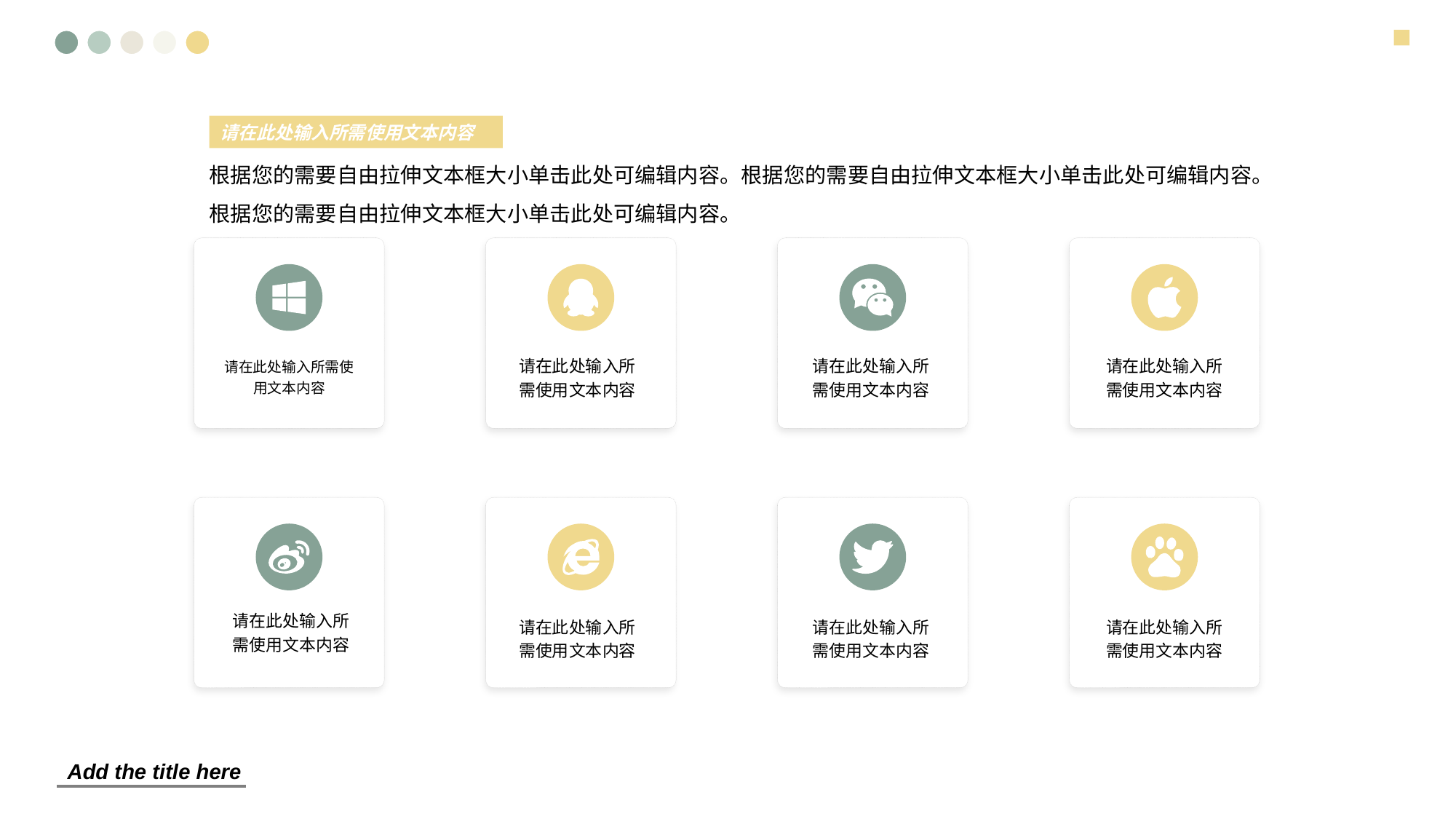

Add the title here
请在此处输入所需使用文本内容
根据您的需要自由拉伸文本框大小单击此处可编辑内容。根据您的需要自由拉伸文本框大小单击此处可编辑内容。
根据您的需要自由拉伸文本框大小单击此处可编辑内容。

请在此处输入所需使用文本内容

请在此处输入所需使用文本内容
请在此处输入所需使用文本内容
请在此处输入所需使用文本内容

请在此处输入所需使用文本内容
请在此处输入所需使用文本内容
请在此处输入所需使用文本内容
请在此处输入所需使用文本内容